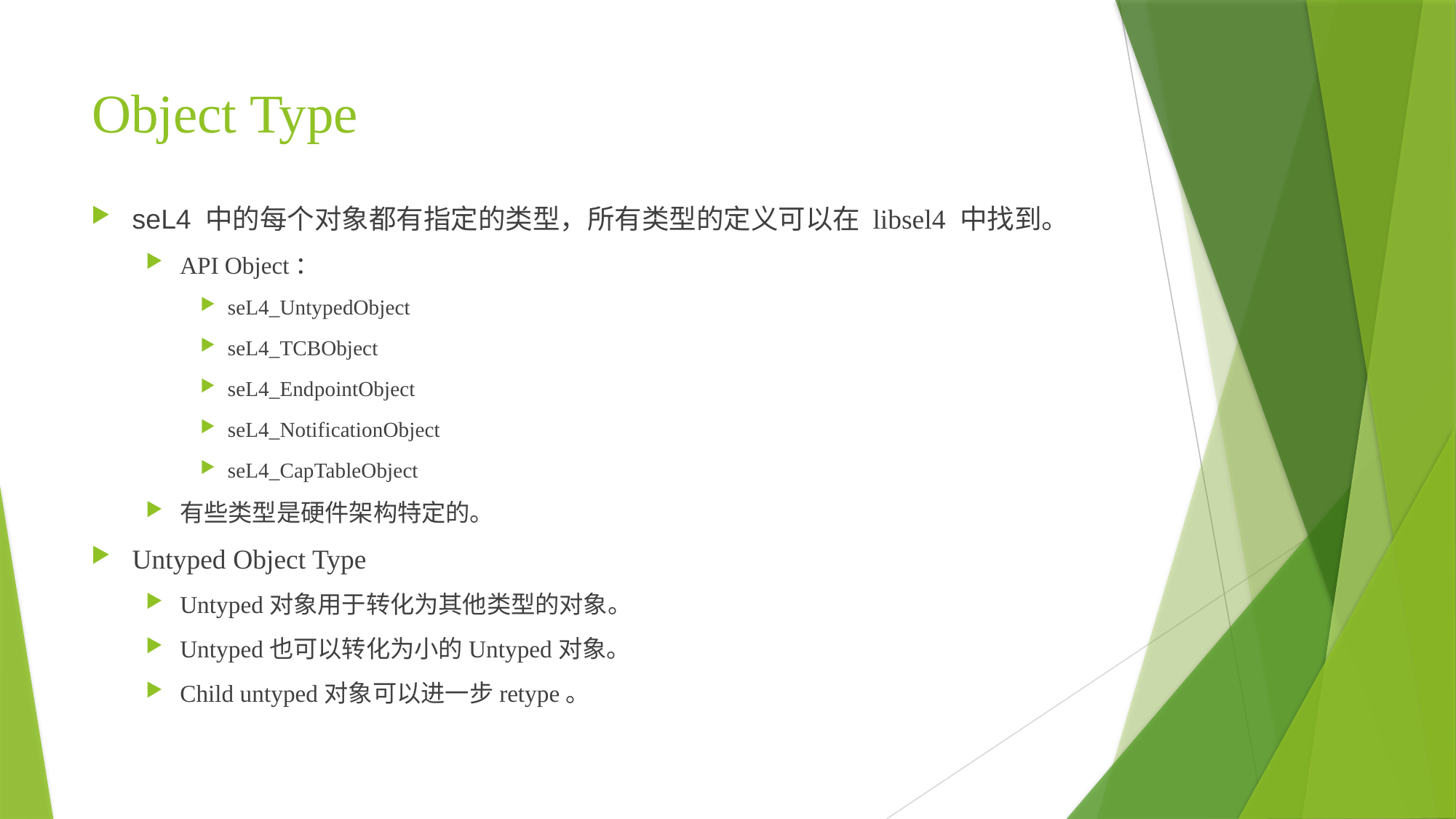

# Object Type
seL4 中的每个对象都有指定的类型，所有类型的定义可以在 libsel4 中找到。
API Object：
seL4_UntypedObject
seL4_TCBObject
seL4_EndpointObject
seL4_NotificationObject
seL4_CapTableObject
有些类型是硬件架构特定的。
Untyped Object Type
Untyped对象用于转化为其他类型的对象。
Untyped也可以转化为小的Untyped对象。
Child untyped对象可以进一步retype。